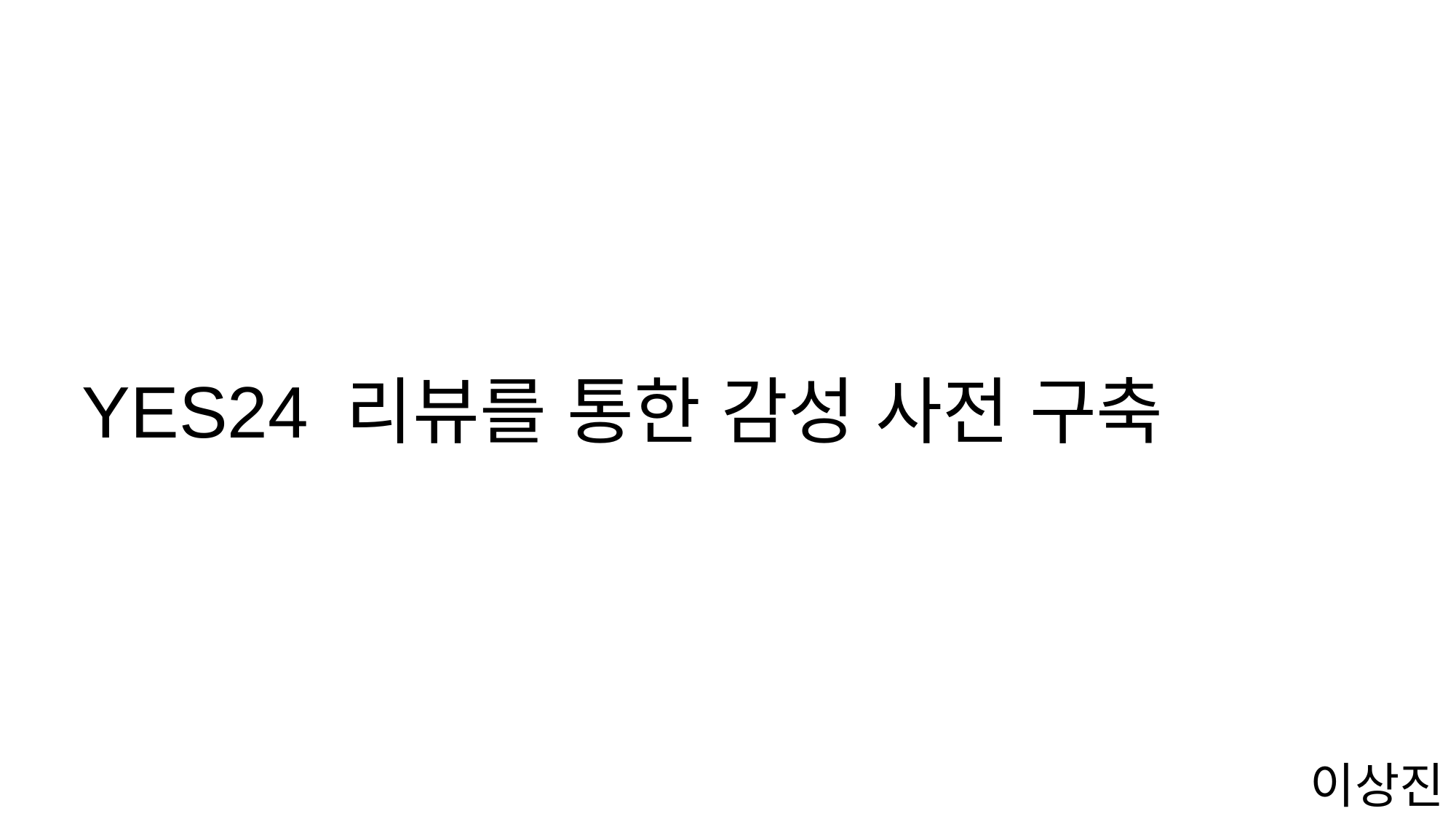

YES24 리뷰를 통한 감성 사전 구축
이상진